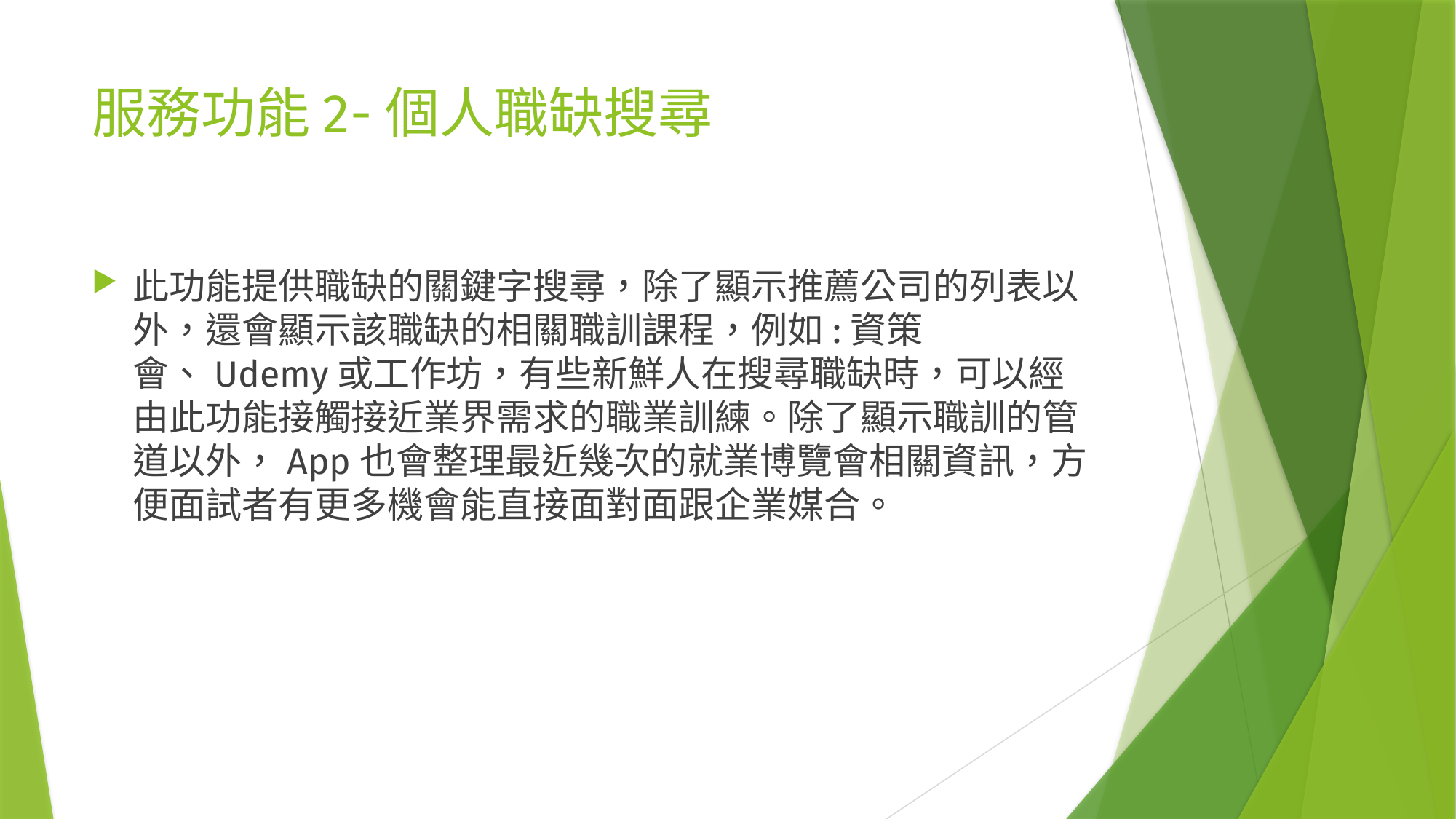

# 服務功能2-個人職缺搜尋
此功能提供職缺的關鍵字搜尋，除了顯示推薦公司的列表以外，還會顯示該職缺的相關職訓課程，例如:資策會、Udemy或工作坊，有些新鮮人在搜尋職缺時，可以經由此功能接觸接近業界需求的職業訓練。除了顯示職訓的管道以外，App也會整理最近幾次的就業博覽會相關資訊，方便面試者有更多機會能直接面對面跟企業媒合。